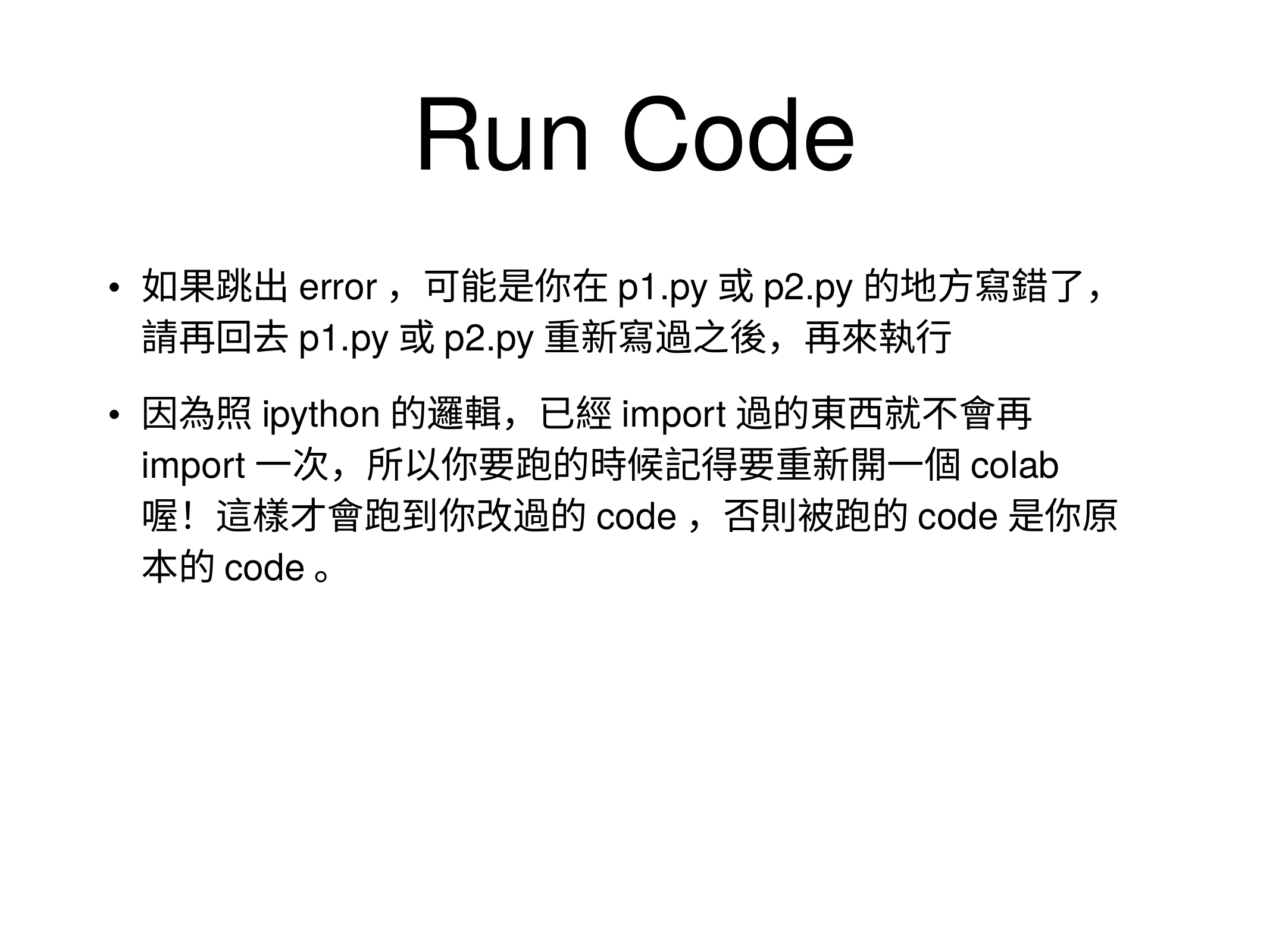

# Run Code
如果跳出error，可能是你在p1.py或p2.py的地方寫錯了，請再回去p1.py或p2.py重新寫過之後，再來執行
因為照ipython的邏輯，已經import過的東西就不會再import一次，所以你要跑的時候記得要重新開一個colab喔！這樣才會跑到你改過的code，否則被跑的code是你原本的code。